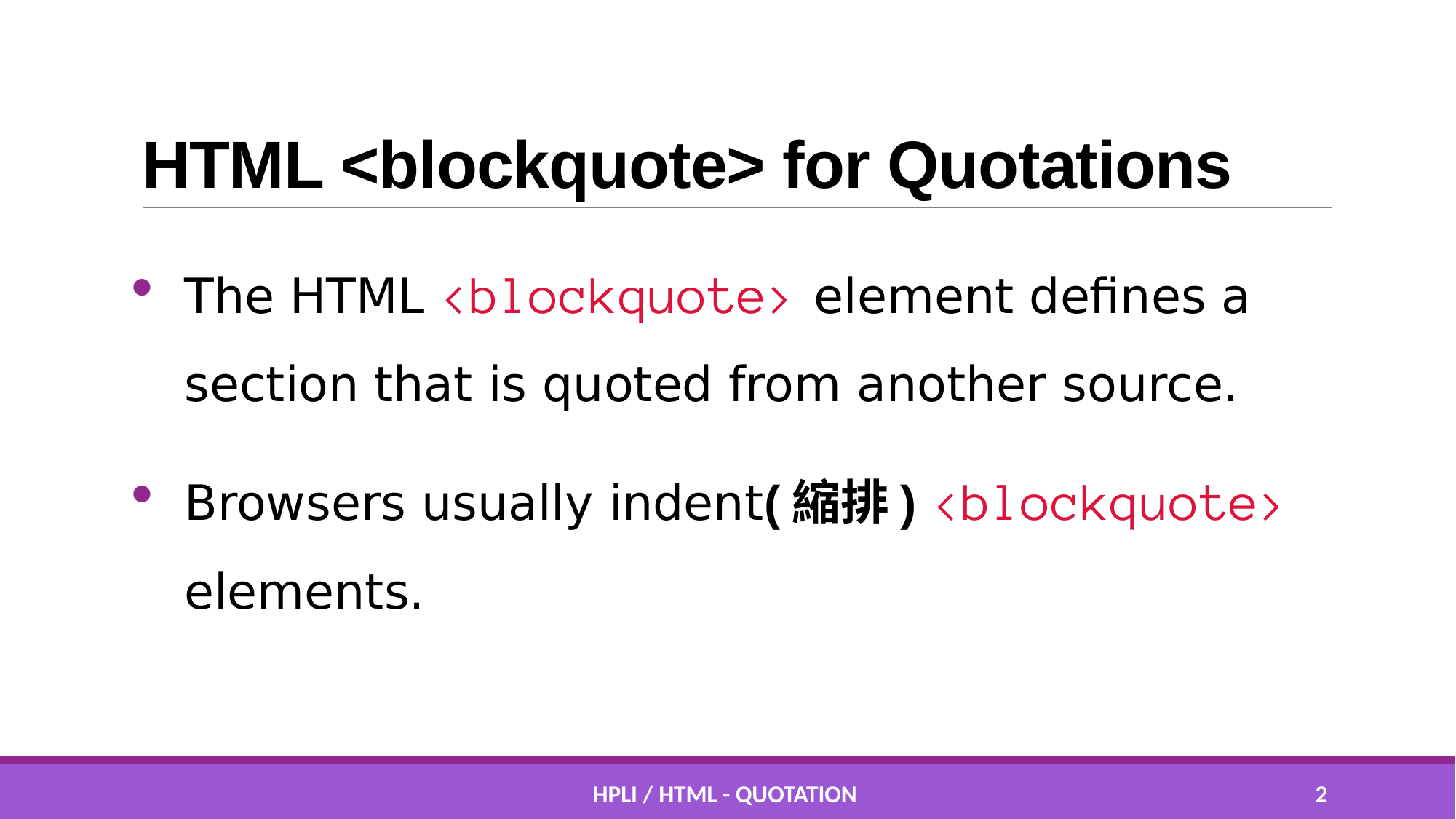

# HTML <blockquote> for Quotations
The HTML <blockquote> element defines a section that is quoted from another source.
Browsers usually indent(縮排) <blockquote> elements.

HPLI / HTML - Quotation
2